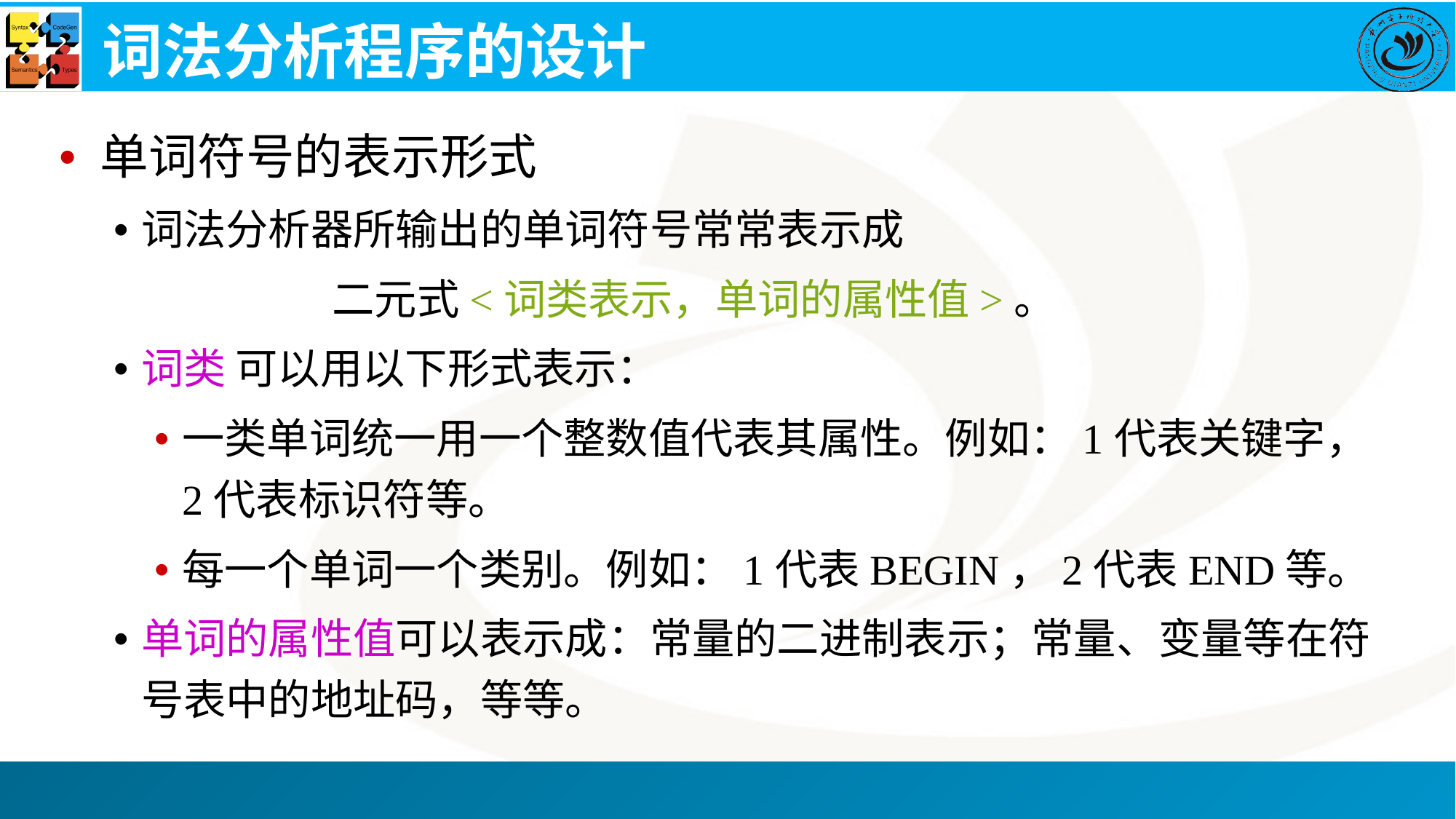

单词符号的表示形式
词法分析器所输出的单词符号常常表示成
                      二元式<词类表示，单词的属性值>。
词类 可以用以下形式表示：
一类单词统一用一个整数值代表其属性。例如：1代表关键字，2代表标识符等。
每一个单词一个类别。例如：1代表BEGIN，2代表END等。
单词的属性值可以表示成：常量的二进制表示；常量、变量等在符号表中的地址码，等等。
# 词法分析程序的设计
5